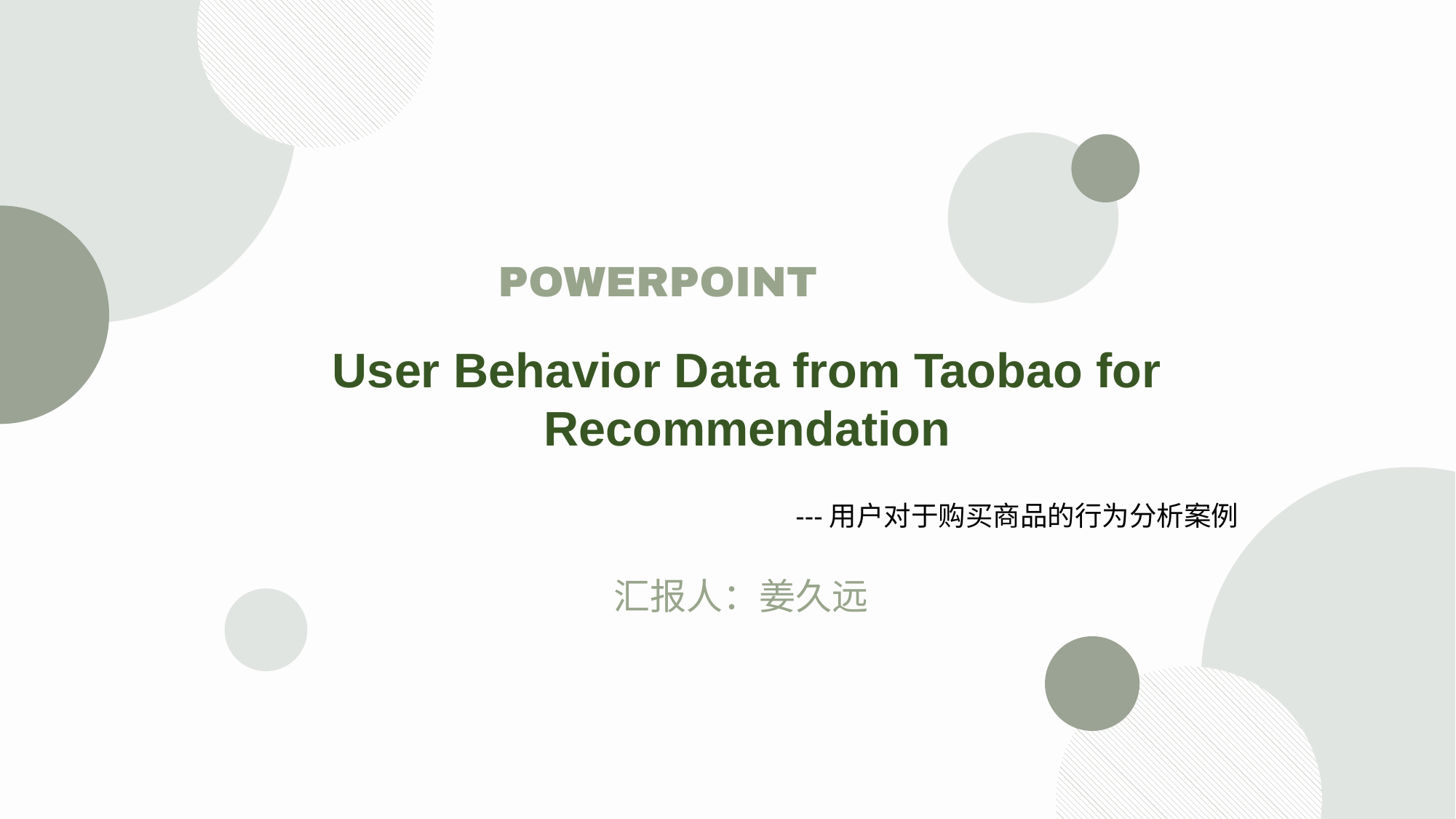

POWERPOINT
User Behavior Data from Taobao for Recommendation

---用户对于购买商品的行为分析案例
汇报人：姜久远